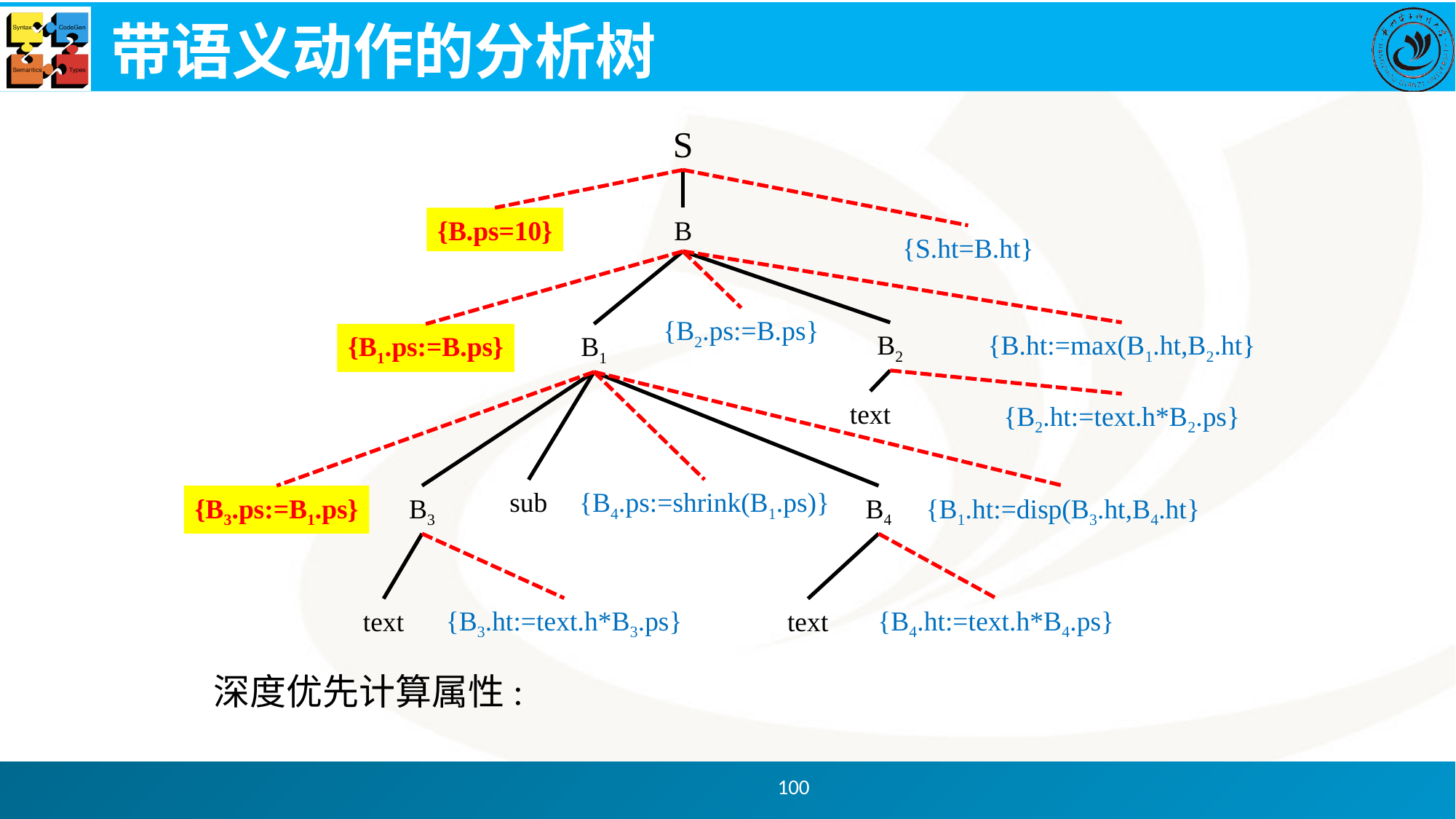

# 带语义动作的分析树
S
{B.ps=10}
B
{S.ht=B.ht}
{B2.ps:=B.ps}
B2
{B.ht:=max(B1.ht,B2.ht}
{B1.ps:=B.ps}
B1
text
{B2.ht:=text.h*B2.ps}
sub
{B4.ps:=shrink(B1.ps)}
{B3.ps:=B1.ps}
B3
B4
{B1.ht:=disp(B3.ht,B4.ht}
{B3.ht:=text.h*B3.ps}
{B4.ht:=text.h*B4.ps}
text
text
深度优先计算属性:
100